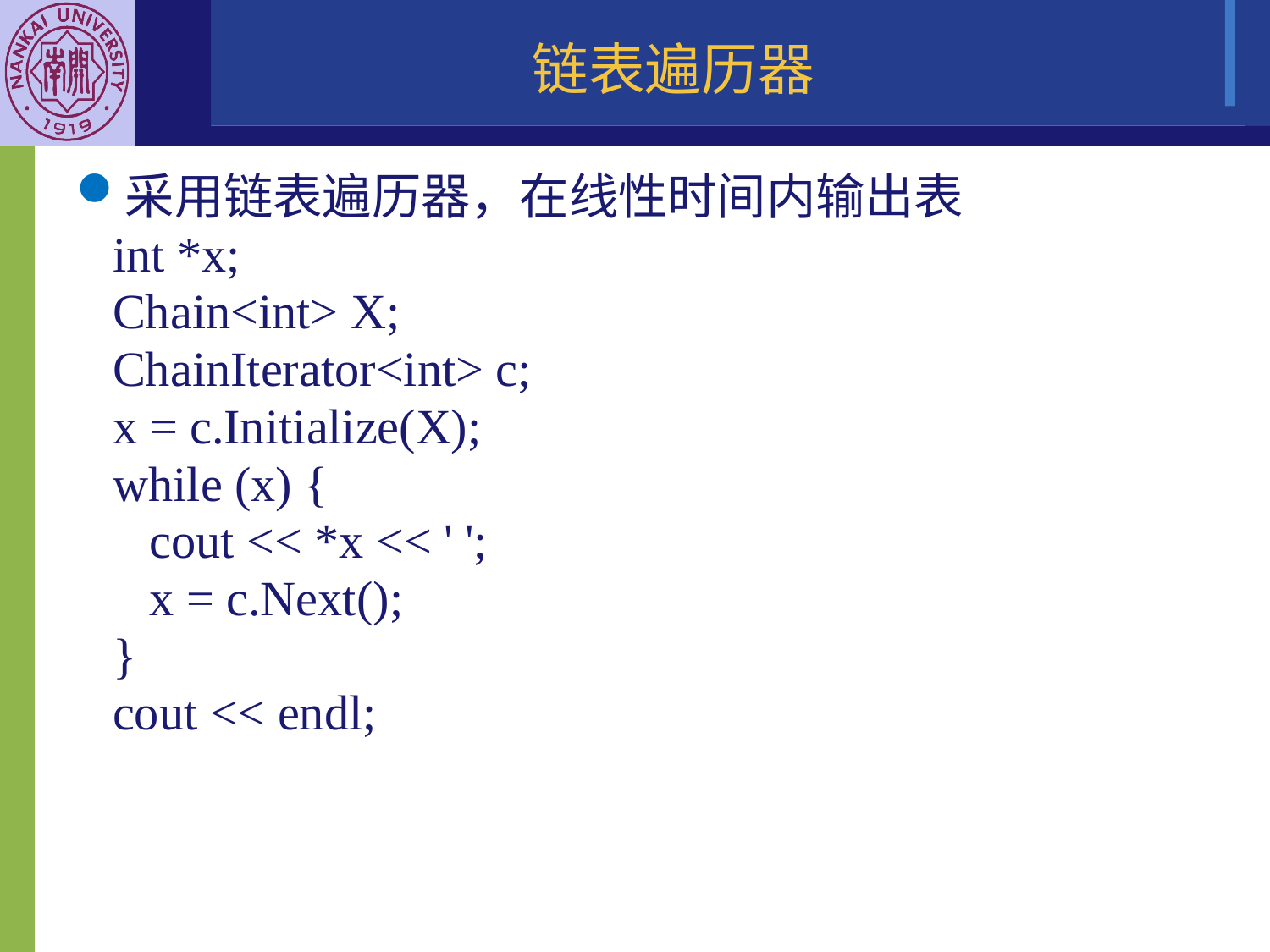

# 链表遍历器
采用链表遍历器，在线性时间内输出表
   int *x;
   Chain<int> X;
   ChainIterator<int> c;
   x = c.Initialize(X);
   while (x) {
      cout << *x << ' ';
      x = c.Next();
   }
   cout << endl;
38